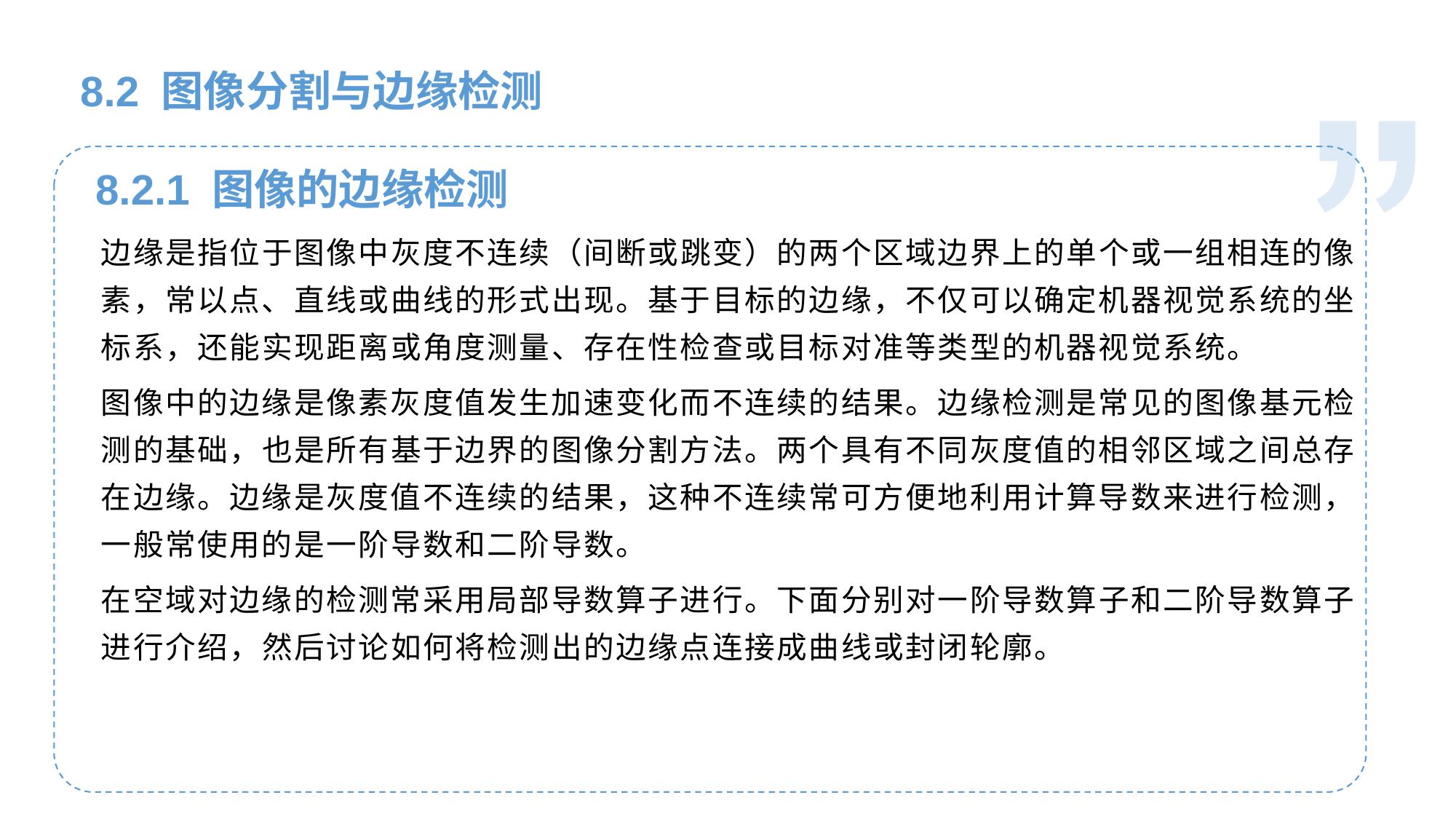

人工智能基础
8.2 图像分割与边缘检测

8.2.1 图像的边缘检测
边缘是指位于图像中灰度不连续（间断或跳变）的两个区域边界上的单个或一组相连的像素，常以点、直线或曲线的形式出现。基于目标的边缘，不仅可以确定机器视觉系统的坐标系，还能实现距离或角度测量、存在性检查或目标对准等类型的机器视觉系统。
图像中的边缘是像素灰度值发生加速变化而不连续的结果。边缘检测是常见的图像基元检测的基础，也是所有基于边界的图像分割方法。两个具有不同灰度值的相邻区域之间总存在边缘。边缘是灰度值不连续的结果，这种不连续常可方便地利用计算导数来进行检测，一般常使用的是一阶导数和二阶导数。
在空域对边缘的检测常采用局部导数算子进行。下面分别对一阶导数算子和二阶导数算子进行介绍，然后讨论如何将检测出的边缘点连接成曲线或封闭轮廓。